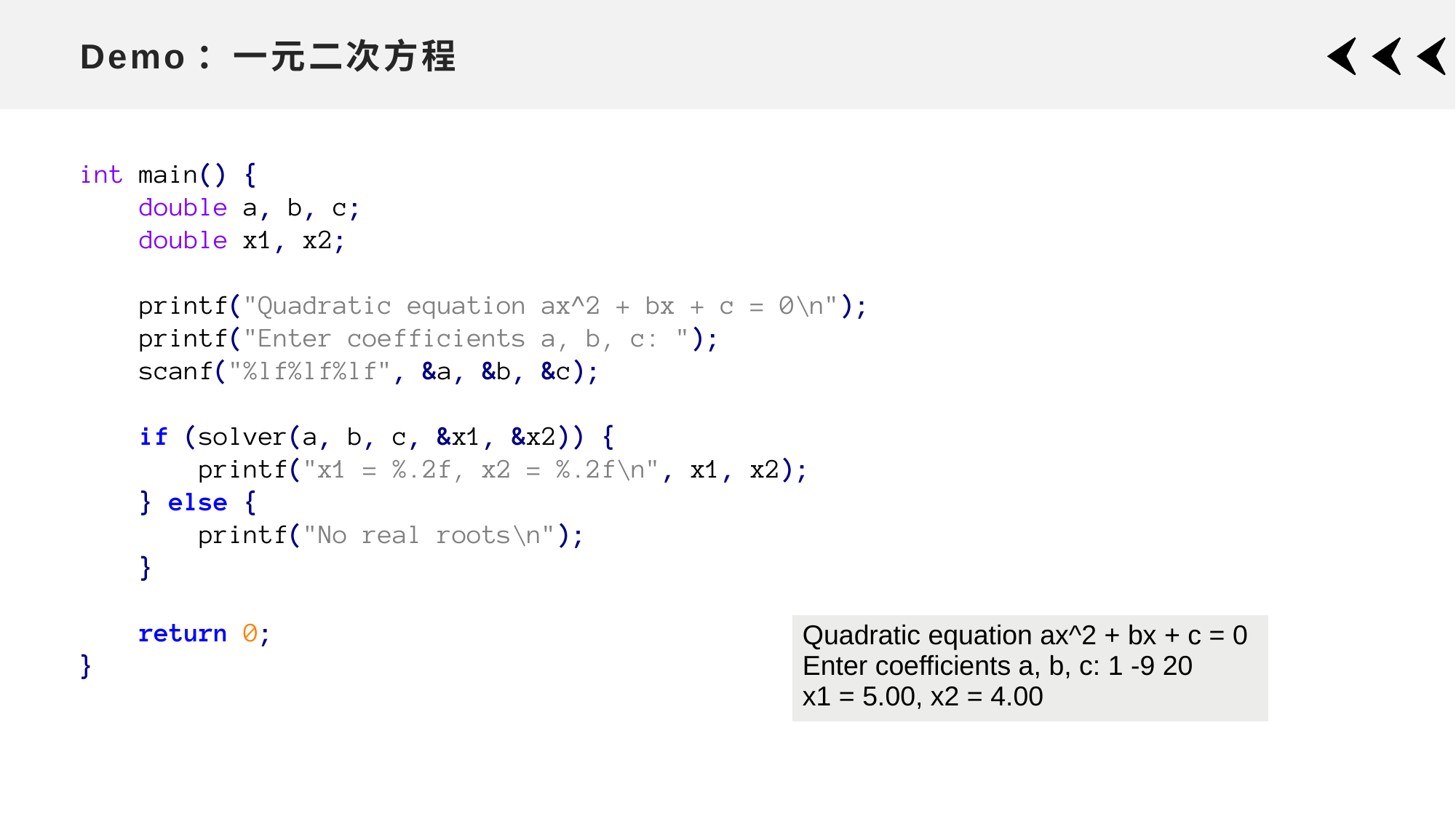

# Demo：一元二次方程
int main() {
    double a, b, c;
    double x1, x2;

    printf("Quadratic equation ax^2 + bx + c = 0\n");
    printf("Enter coefficients a, b, c: ");
    scanf("%lf%lf%lf", &a, &b, &c);

    if (solver(a, b, c, &x1, &x2)) {
        printf("x1 = %.2f, x2 = %.2f\n", x1, x2);
    } else {
        printf("No real roots\n");
    }

    return 0;
}
| Quadratic equation ax^2 + bx + c = 0 Enter coefficients a, b, c: 1 -9 20 x1 = 5.00, x2 = 4.00 |
| --- |